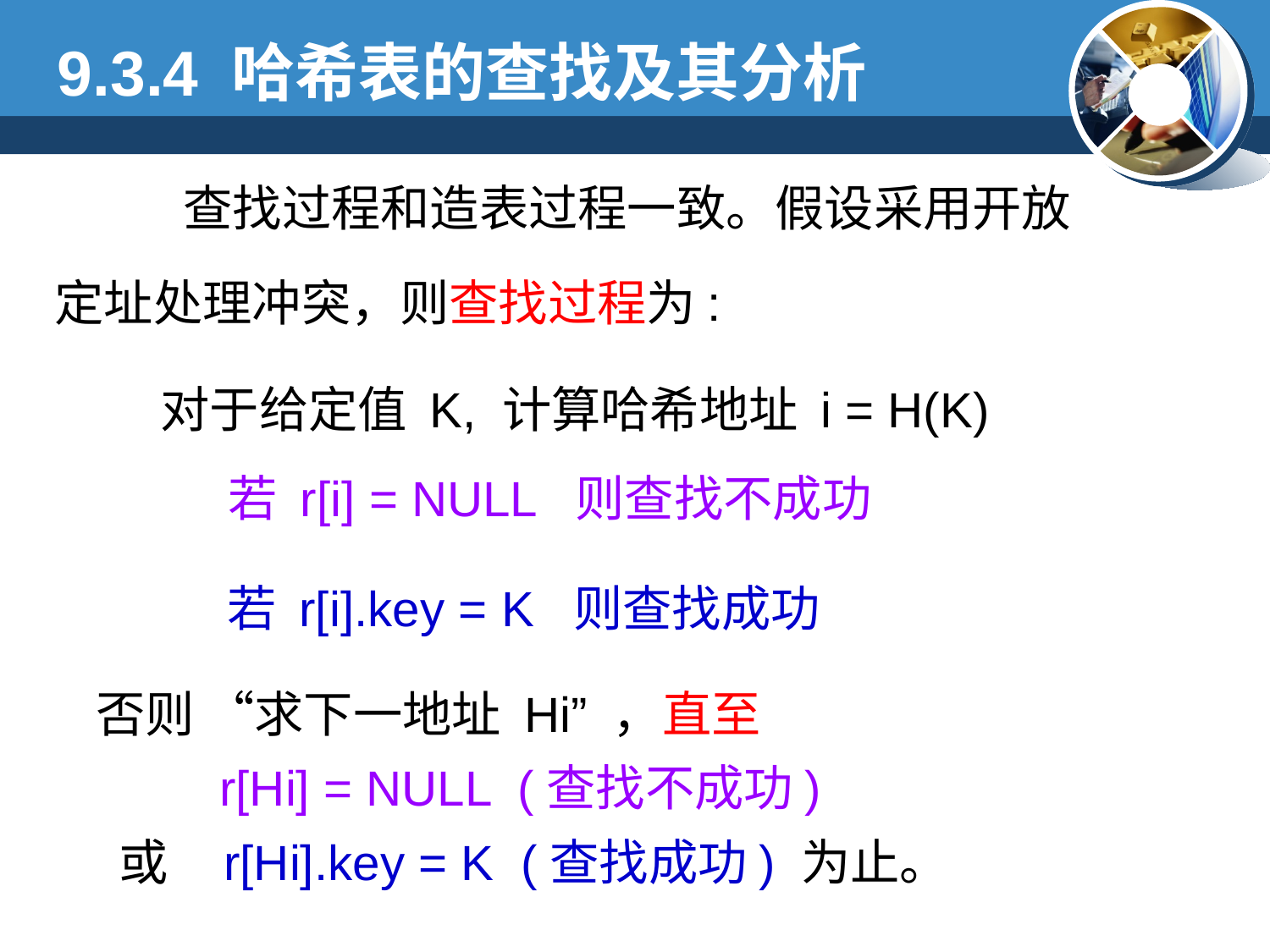

9.3.4 哈希表的查找及其分析
        查找过程和造表过程一致。假设采用开放定址处理冲突，则查找过程为:
     对于给定值 K, 计算哈希地址 i = H(K)
若 r[i] = NULL  则查找不成功
若 r[i].key = K  则查找成功
否则 “求下一地址 Hi” ，直至
         r[Hi] = NULL  (查找不成功)
 或    r[Hi].key = K  (查找成功) 为止。